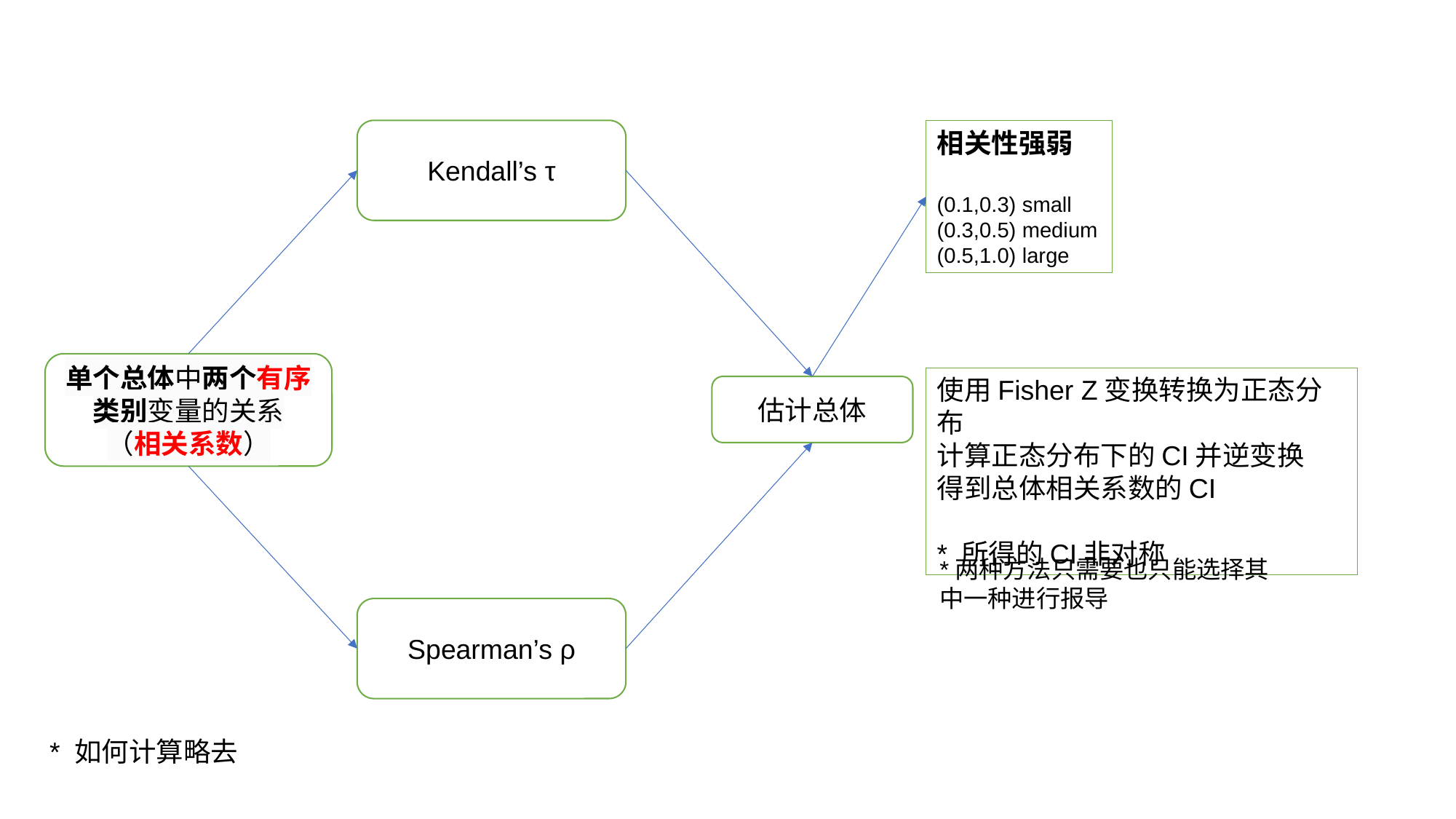

Kendall’s τ
相关性强弱

(0.1,0.3) small
(0.3,0.5) medium
(0.5,1.0) large
单个总体中两个有序类别变量的关系
（相关系数）
使用Fisher Z变换转换为正态分布
计算正态分布下的CI并逆变换
得到总体相关系数的CI

* 所得的CI非对称
估计总体
*两种方法只需要也只能选择其中一种进行报导
Spearman’s ρ
* 如何计算略去